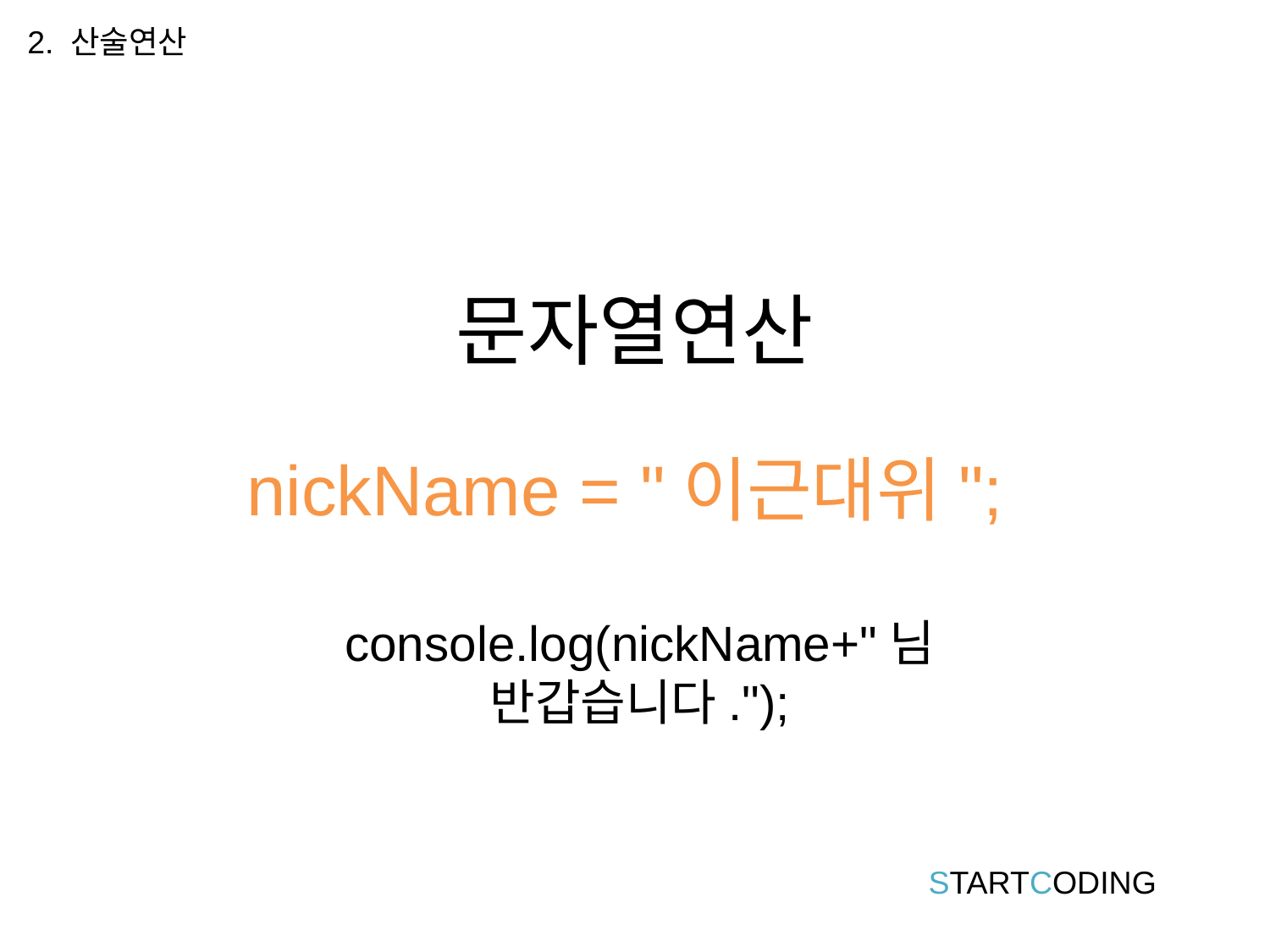

2. 산술연산
# 문자열연산
nickName = "이근대위";
console.log(nickName+"님 반갑습니다.");
STARTCODING